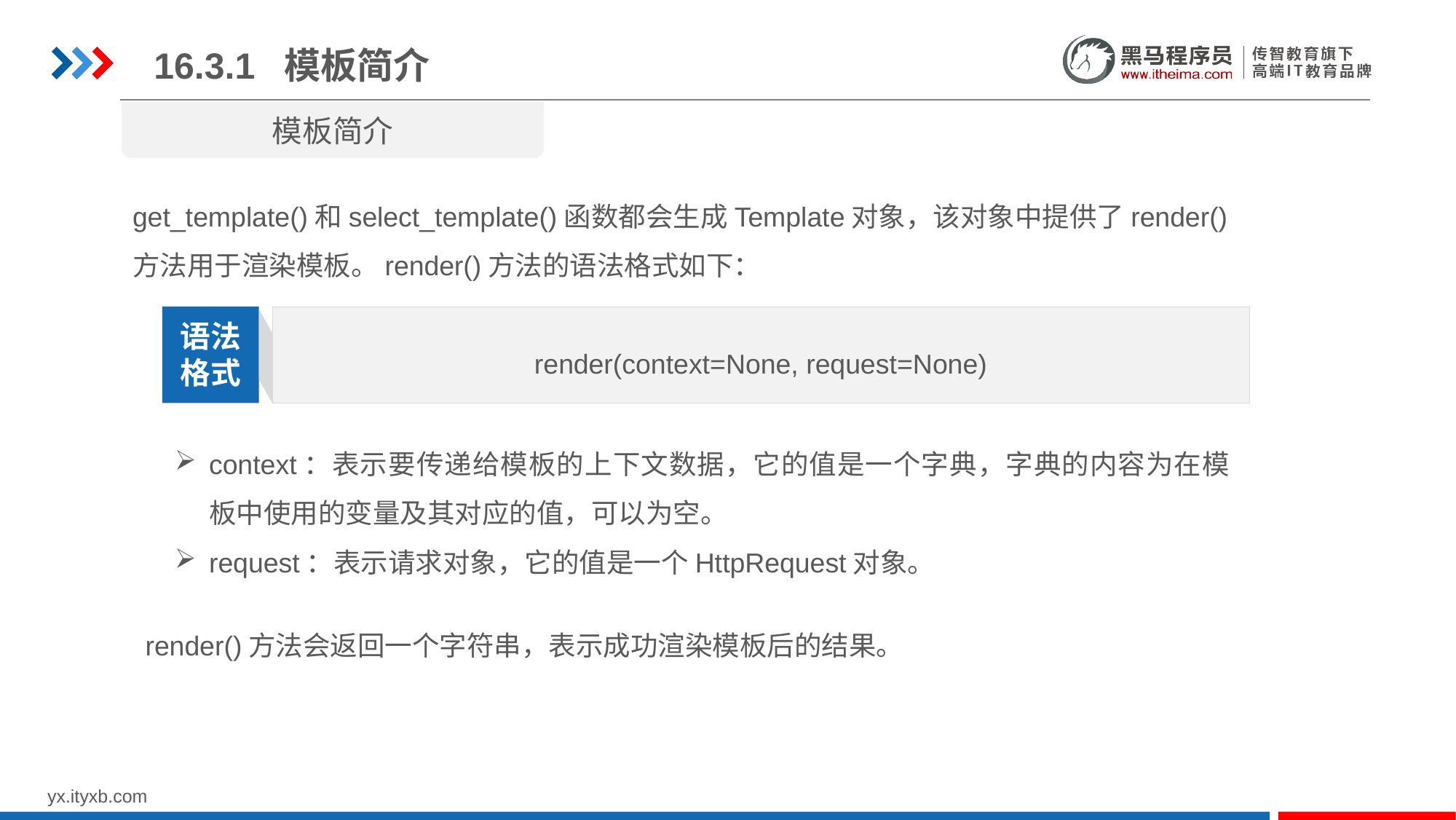

16.3.1  模板简介

模板简介
get_template()和select_template()函数都会生成Template对象，该对象中提供了render()方法用于渲染模板。render()方法的语法格式如下：

render(context=None, request=None)

语法
格式
context：表示要传递给模板的上下文数据，它的值是一个字典，字典的内容为在模板中使用的变量及其对应的值，可以为空。
request：表示请求对象，它的值是一个HttpRequest对象。
render()方法会返回一个字符串，表示成功渲染模板后的结果。